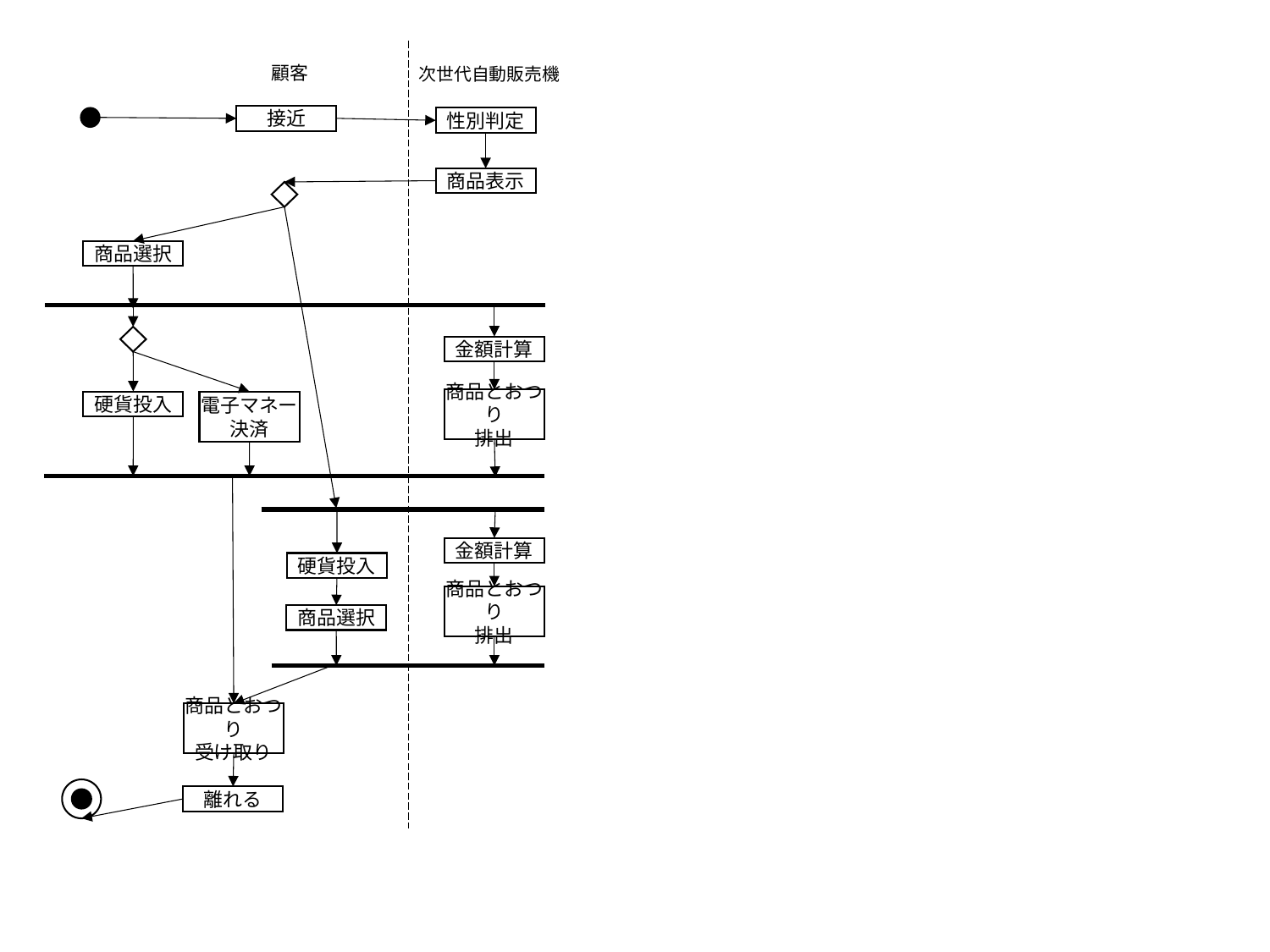

顧客
次世代自動販売機
接近

性別判定
商品表示

商品選択

金額計算
商品とおつり
排出
電子マネー決済
硬貨投入
金額計算
硬貨投入
商品とおつり
排出
商品選択
商品とおつり
受け取り

離れる